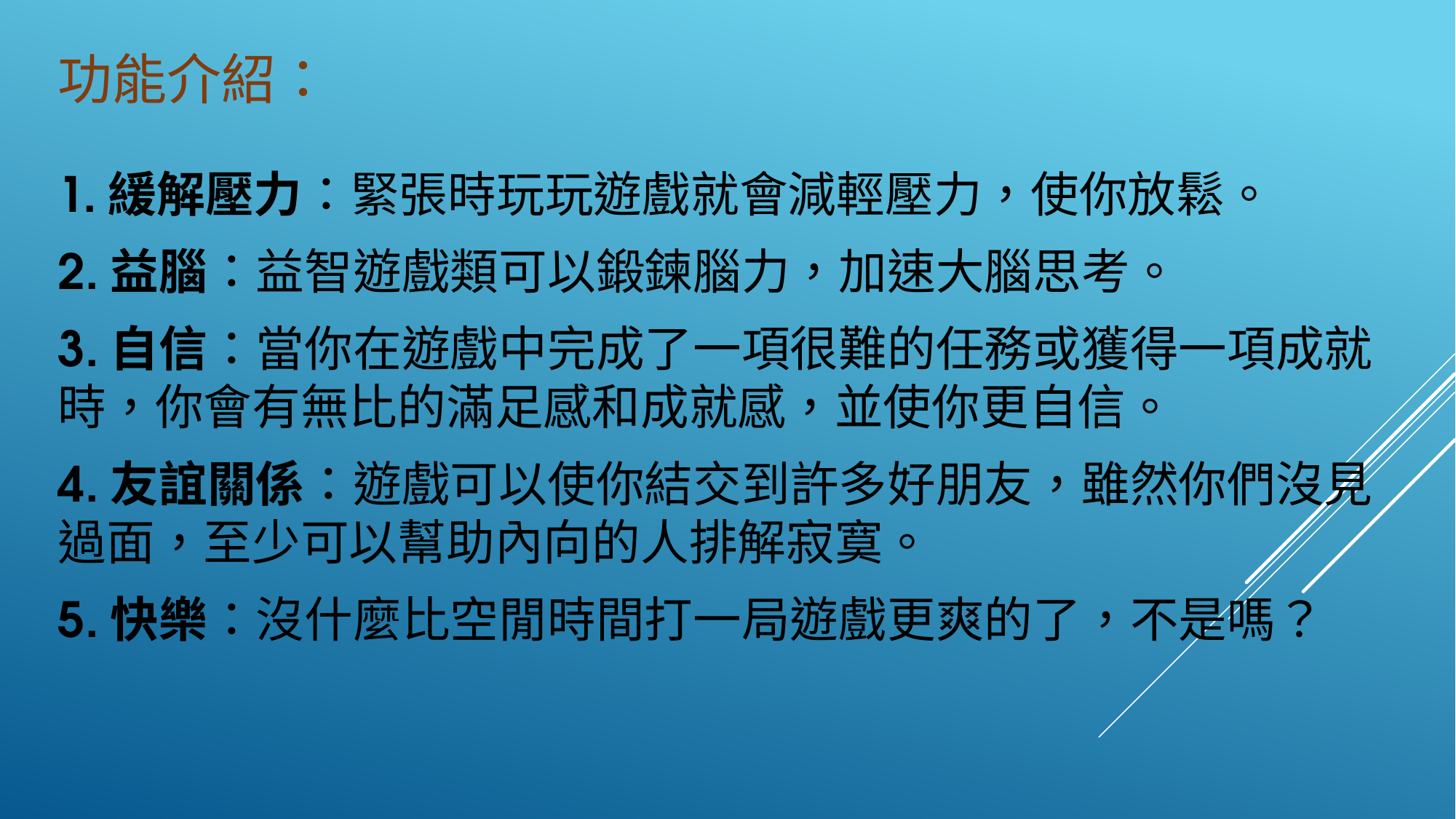

# 功能介紹：
1.緩解壓力：緊張時玩玩遊戲就會減輕壓力，使你放鬆。
2.益腦：益智遊戲類可以鍛鍊腦力，加速大腦思考。
3.自信：當你在遊戲中完成了一項很難的任務或獲得一項成就時，你會有無比的滿足感和成就感，並使你更自信。
4.友誼關係：遊戲可以使你結交到許多好朋友，雖然你們沒見過面，至少可以幫助內向的人排解寂寞。
5.快樂：沒什麼比空閒時間打一局遊戲更爽的了，不是嗎？